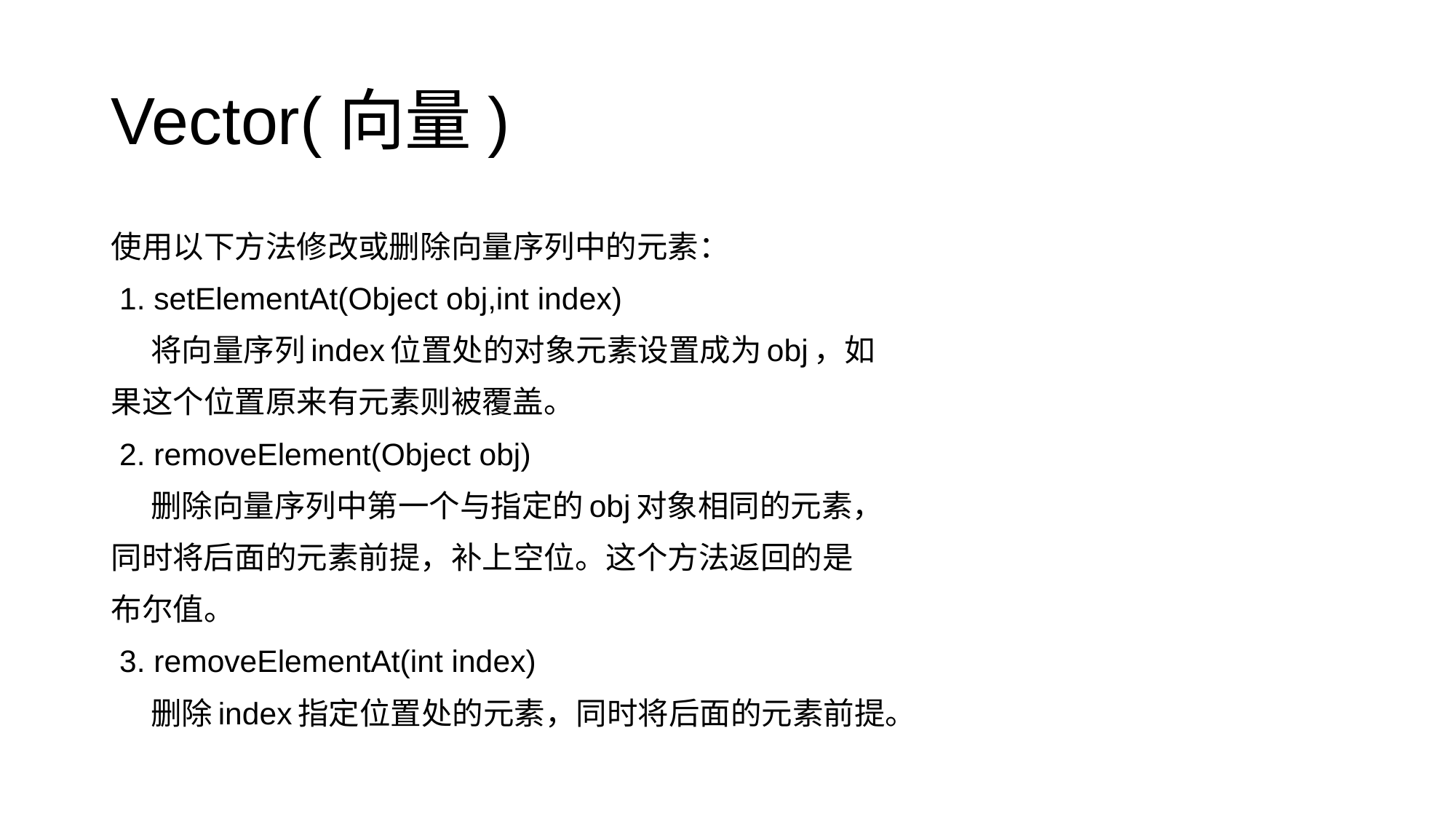

# Vector(向量)
使用以下方法修改或删除向量序列中的元素：
 1. setElementAt(Object obj,int index)
     将向量序列index位置处的对象元素设置成为obj，如
果这个位置原来有元素则被覆盖。
 2. removeElement(Object obj)
     删除向量序列中第一个与指定的obj对象相同的元素，
同时将后面的元素前提，补上空位。这个方法返回的是
布尔值。
 3. removeElementAt(int index)
     删除index指定位置处的元素，同时将后面的元素前提。